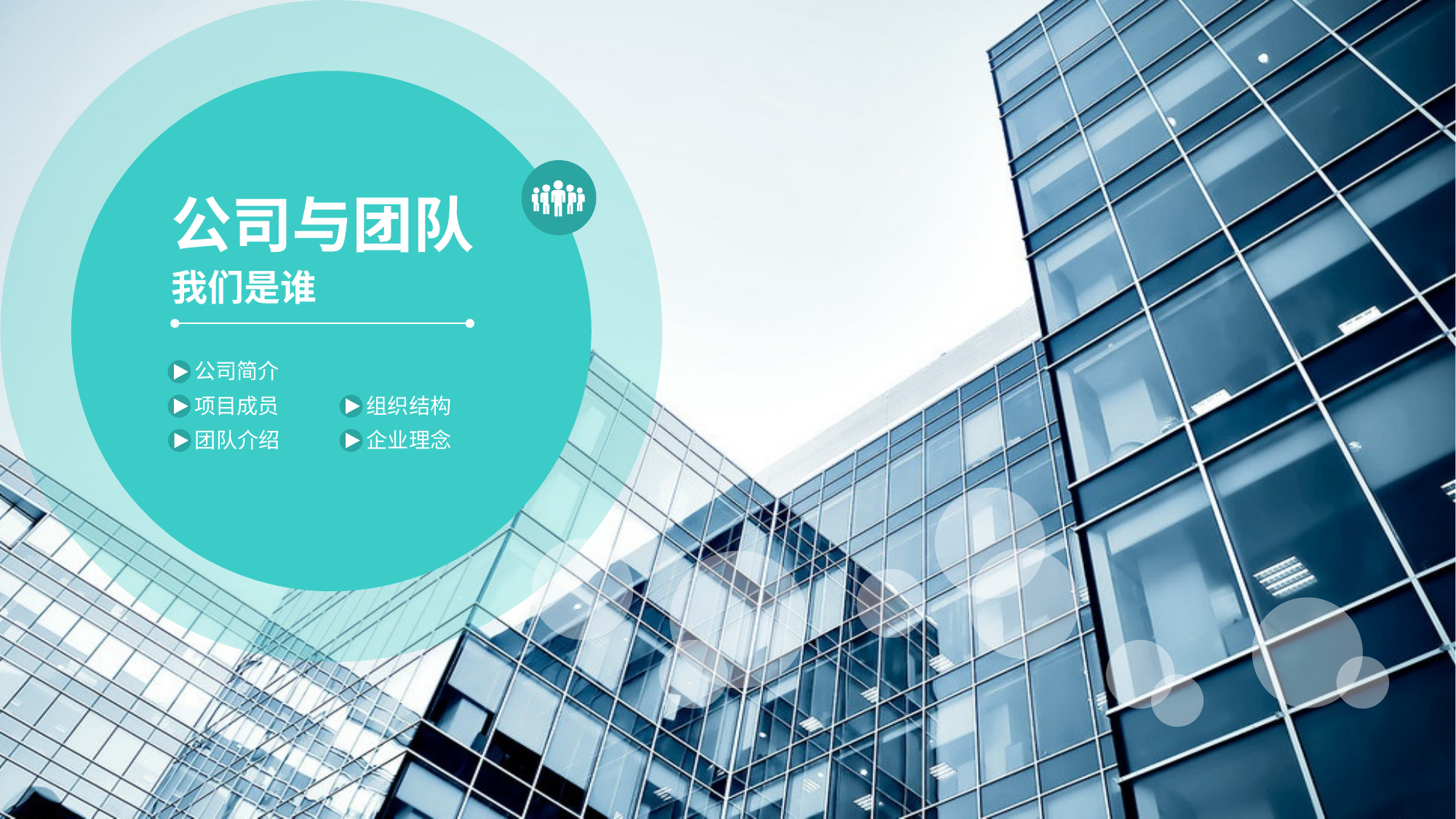

公司与团队
我们是谁
公司简介

项目成员

组织结构

团队介绍

企业理念

延时符